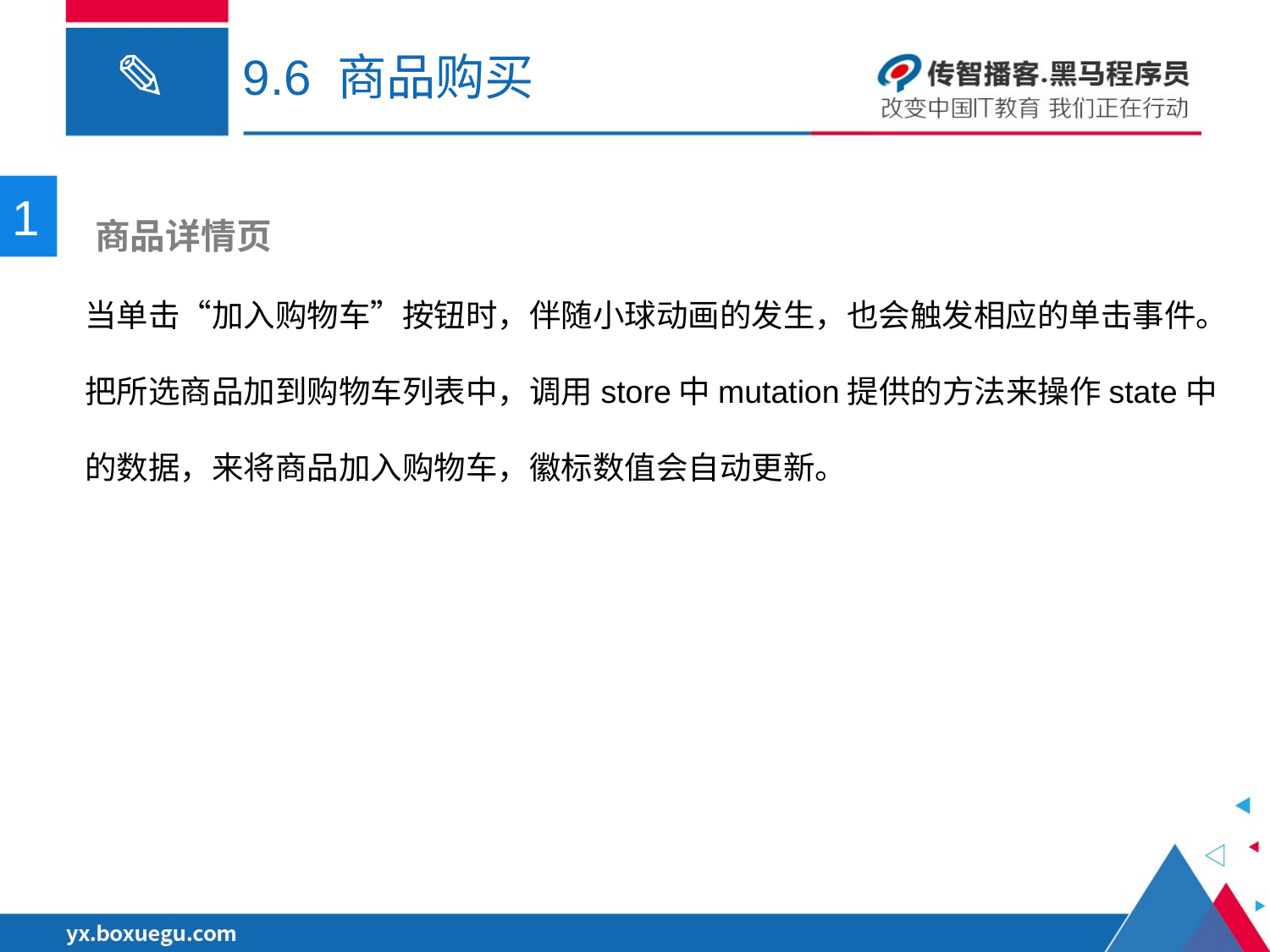

# 9.6 商品购买

1
  商品详情页
当单击“加入购物车”按钮时，伴随小球动画的发生，也会触发相应的单击事件。把所选商品加到购物车列表中，调用store中mutation提供的方法来操作state中的数据，来将商品加入购物车，徽标数值会自动更新。